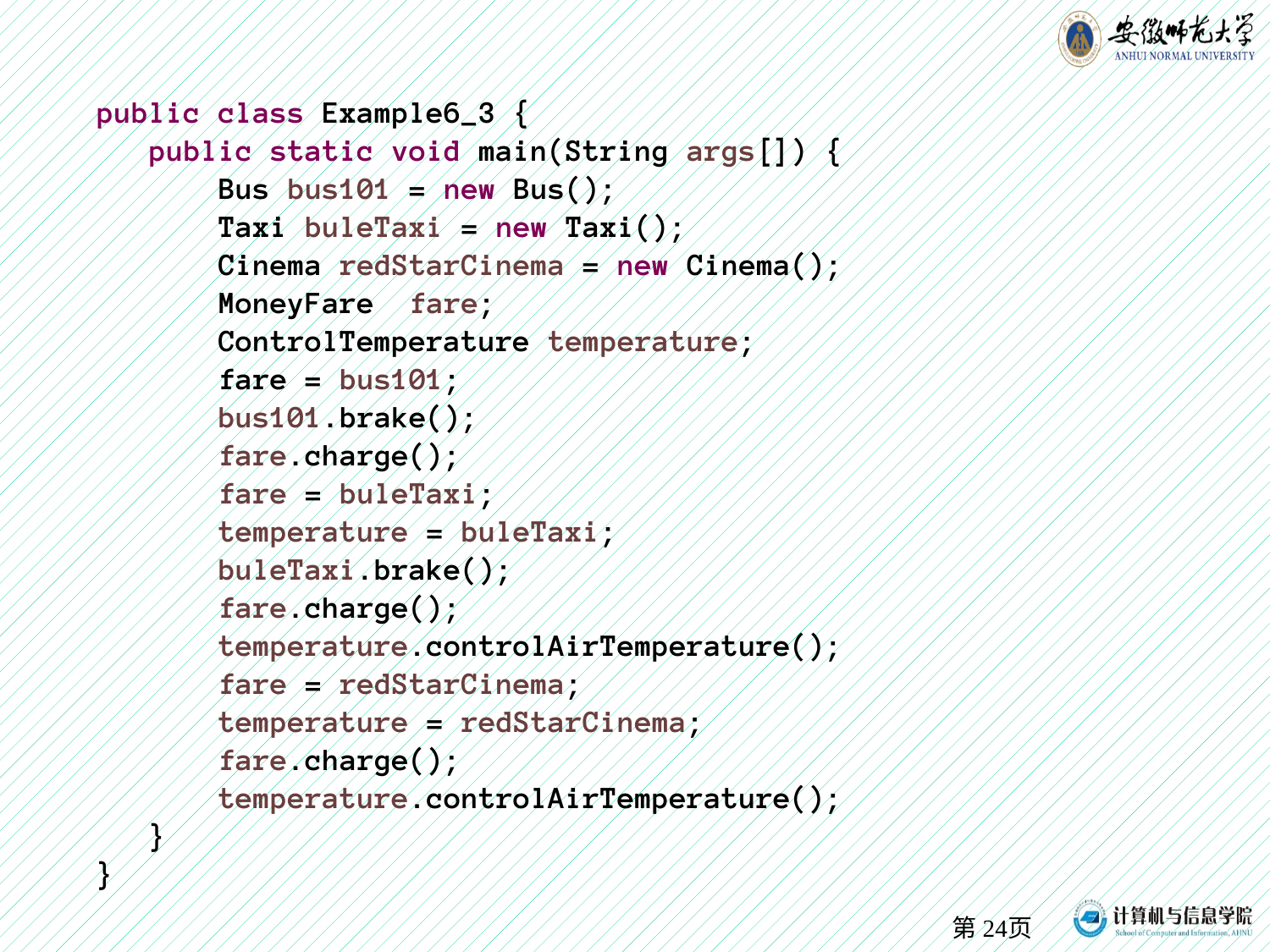

public class Example6_3 {
   public static void main(String args[]) {
       Bus bus101 = new Bus();
       Taxi buleTaxi = new Taxi();
       Cinema redStarCinema = new Cinema();
       MoneyFare  fare;
       ControlTemperature temperature;
       fare = bus101;
       bus101.brake();
       fare.charge();
       fare = buleTaxi;
       temperature = buleTaxi;
       buleTaxi.brake();
       fare.charge();
       temperature.controlAirTemperature();
       fare = redStarCinema;
       temperature = redStarCinema;
       fare.charge();
       temperature.controlAirTemperature();
   }
}
第24页